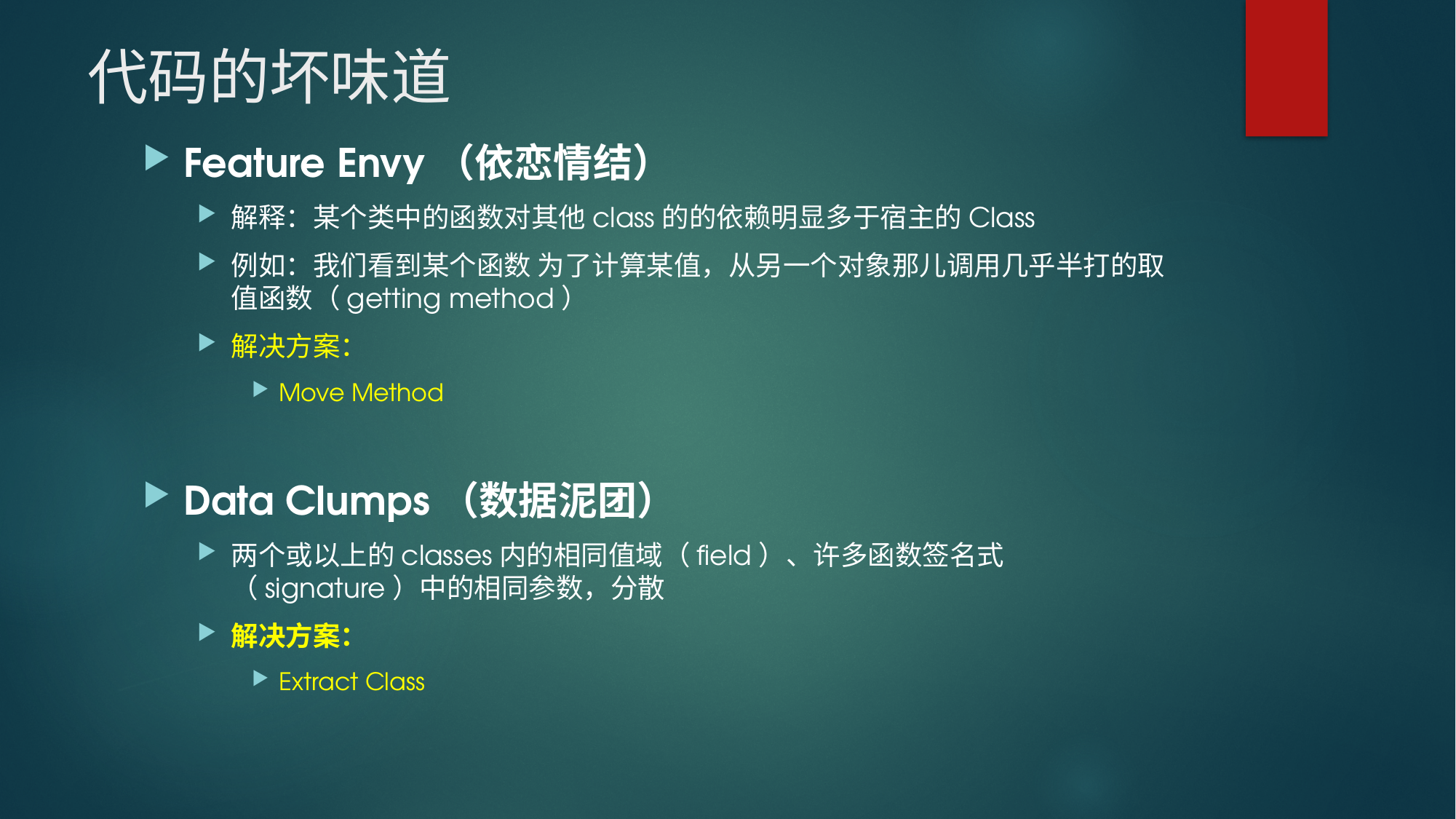

# 代码的坏味道
Feature Envy（依恋情结）
解释：某个类中的函数对其他class的的依赖明显多于宿主的Class
例如：我们看到某个函数 为了计算某值，从另一个对象那儿调用几乎半打的取值函数（getting method）
解决方案：
Move Method

Data Clumps（数据泥团）
两个或以上的classes内的相同值域（field）、许多函数签名式（signature）中的相同参数，分散
解决方案：
Extract Class